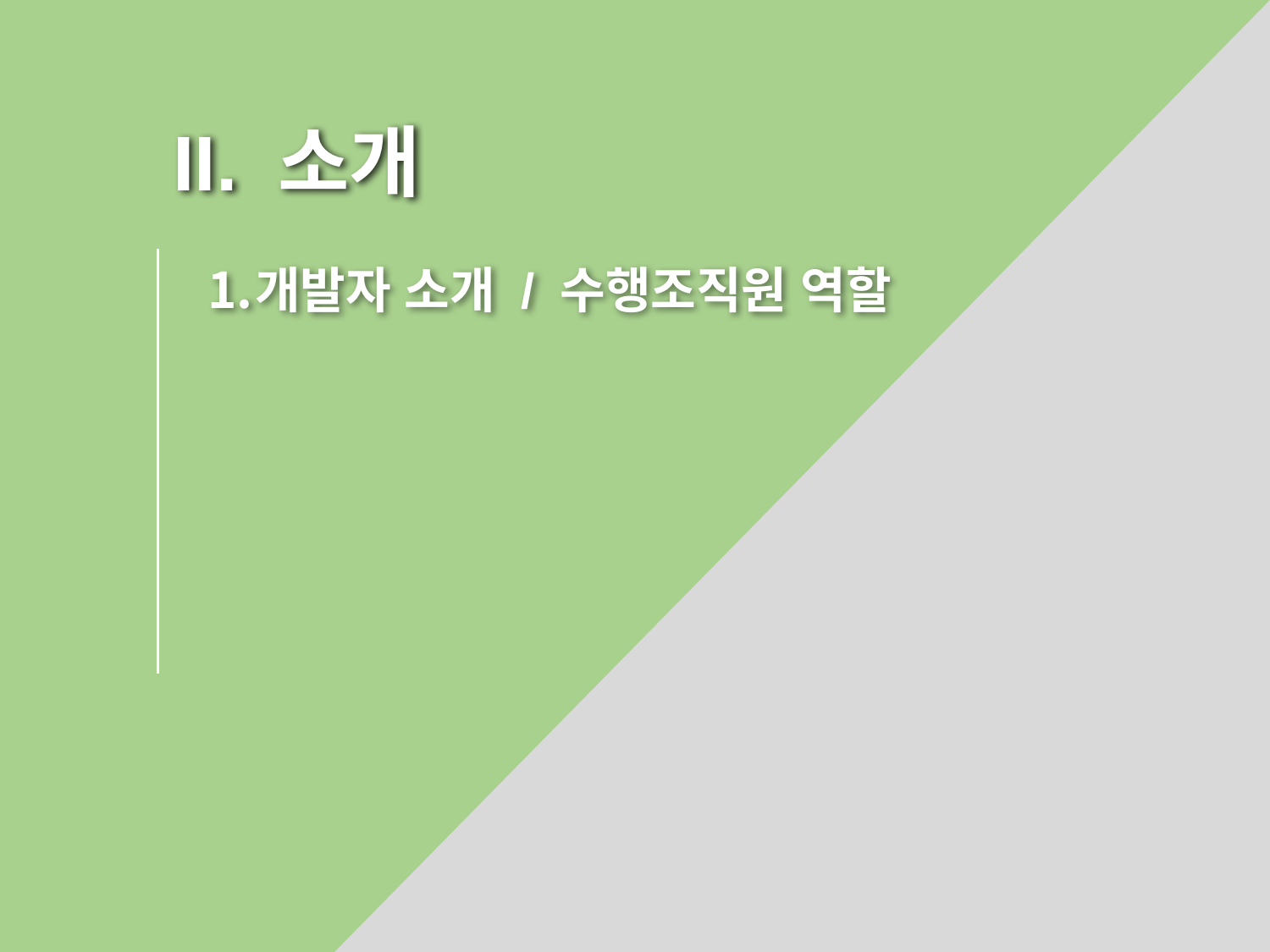

II. 소개
개발자 소개 / 수행조직원 역할